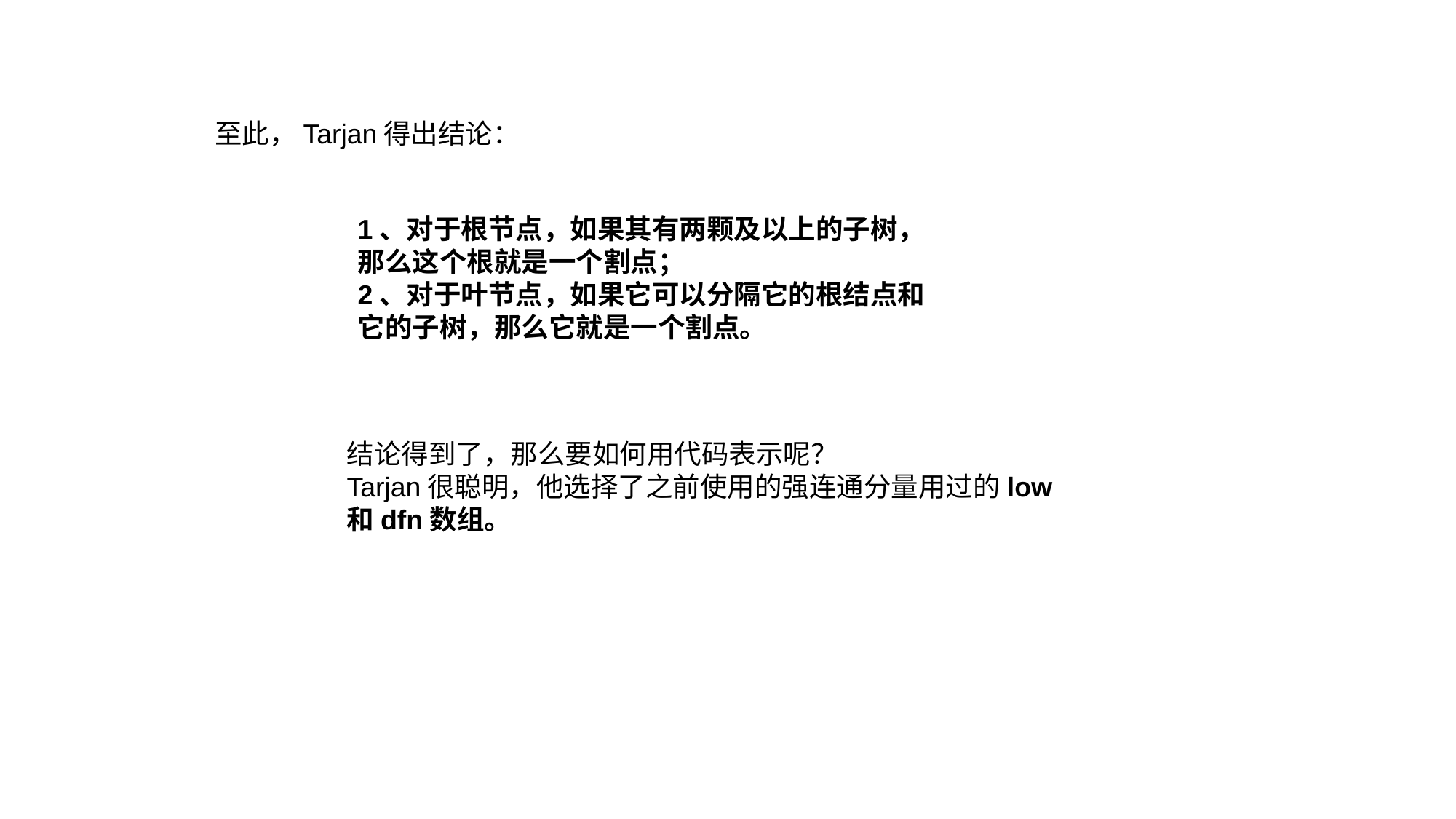

至此，Tarjan得出结论：
1、对于根节点，如果其有两颗及以上的子树，那么这个根就是一个割点；
2、对于叶节点，如果它可以分隔它的根结点和它的子树，那么它就是一个割点。
结论得到了，那么要如何用代码表示呢？
Tarjan很聪明，他选择了之前使用的强连通分量用过的low和dfn数组。